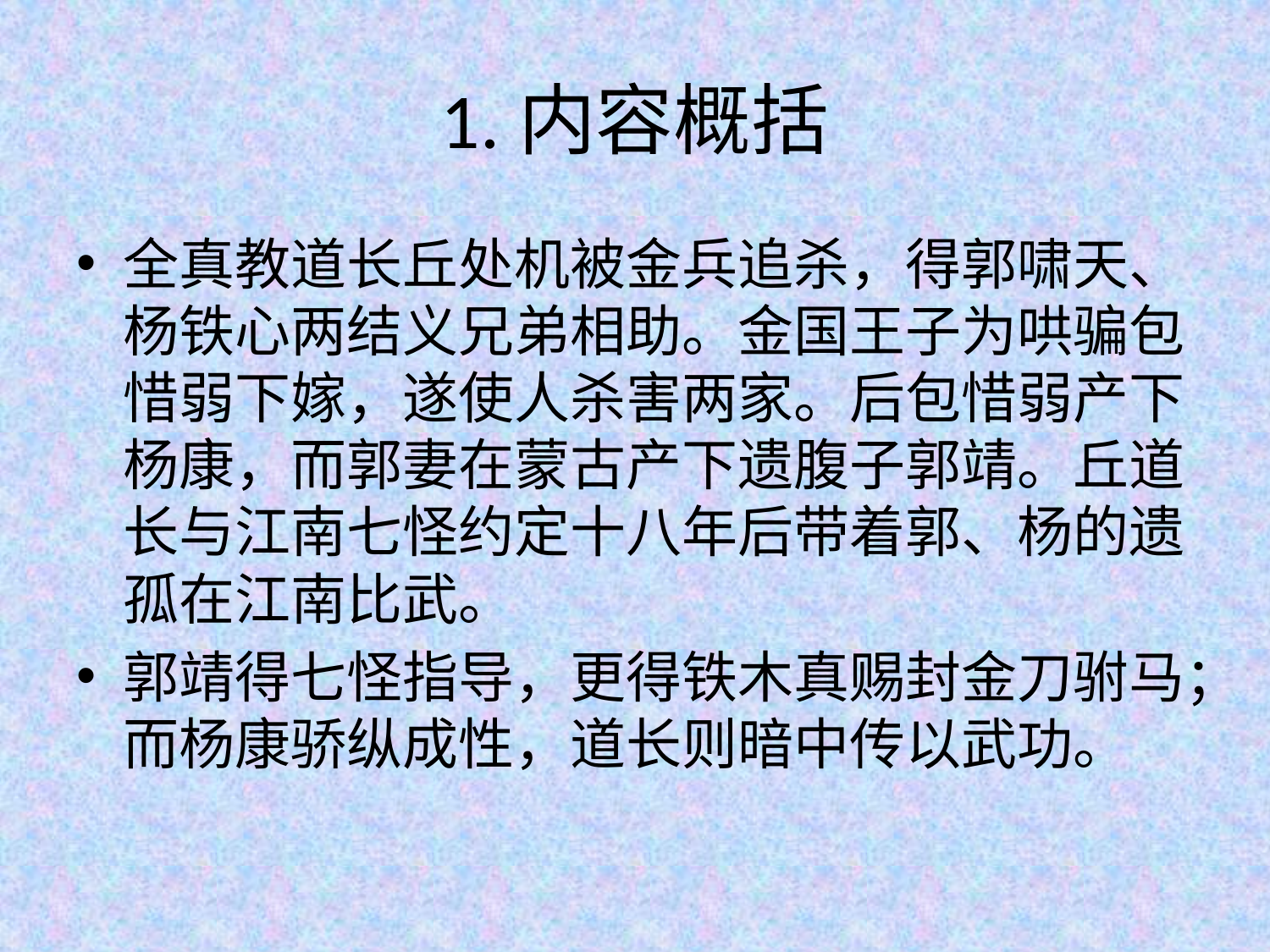

# 1.内容概括
全真教道长丘处机被金兵追杀，得郭啸天、杨铁心两结义兄弟相助。金国王子为哄骗包惜弱下嫁，遂使人杀害两家。后包惜弱产下杨康，而郭妻在蒙古产下遗腹子郭靖。丘道长与江南七怪约定十八年后带着郭、杨的遗孤在江南比武。
郭靖得七怪指导，更得铁木真赐封金刀驸马；而杨康骄纵成性，道长则暗中传以武功。